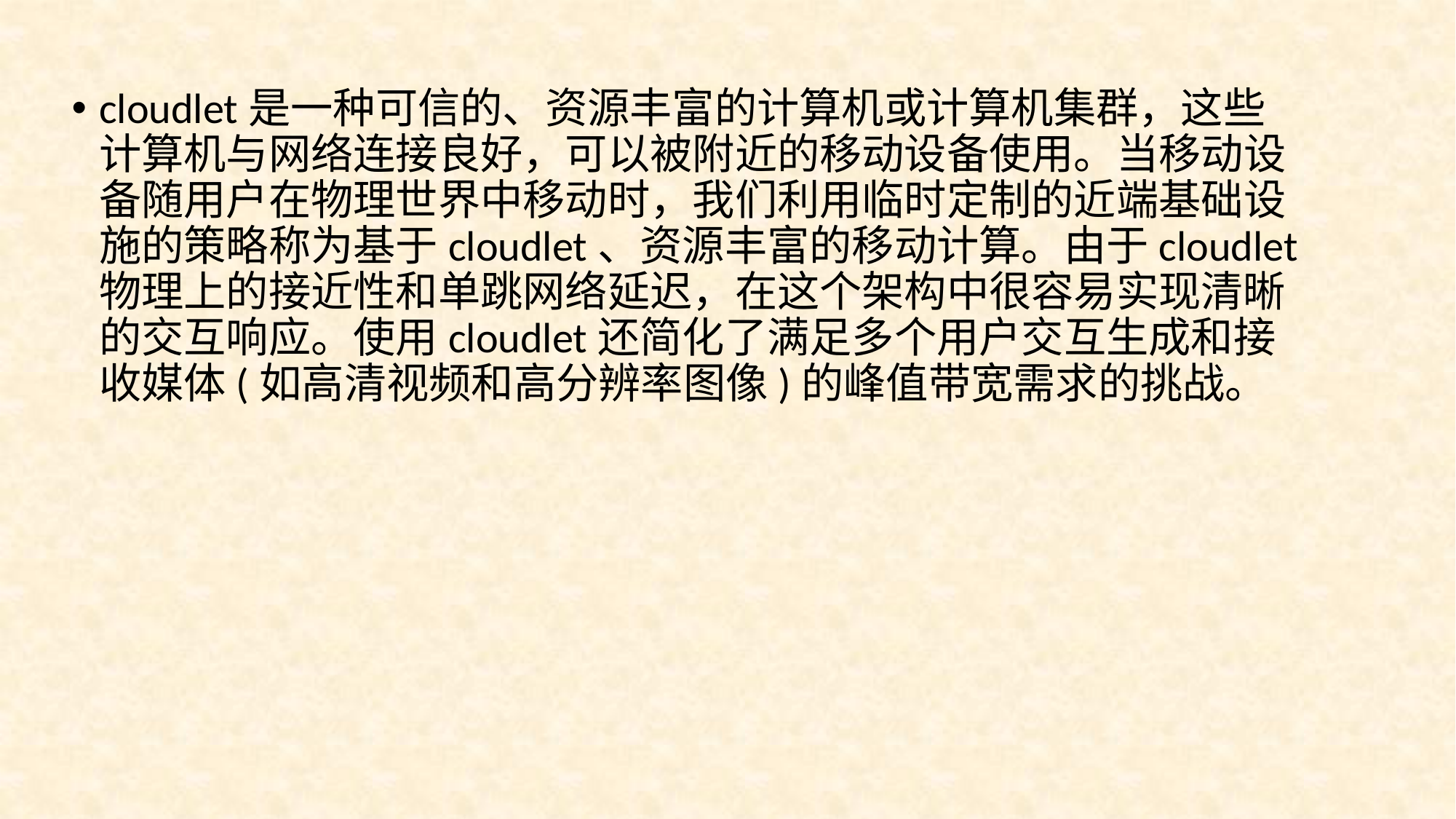

cloudlet是一种可信的、资源丰富的计算机或计算机集群，这些计算机与网络连接良好，可以被附近的移动设备使用。当移动设备随用户在物理世界中移动时，我们利用临时定制的近端基础设施的策略称为基于cloudlet、资源丰富的移动计算。由于cloudlet物理上的接近性和单跳网络延迟，在这个架构中很容易实现清晰的交互响应。使用cloudlet还简化了满足多个用户交互生成和接收媒体(如高清视频和高分辨率图像)的峰值带宽需求的挑战。